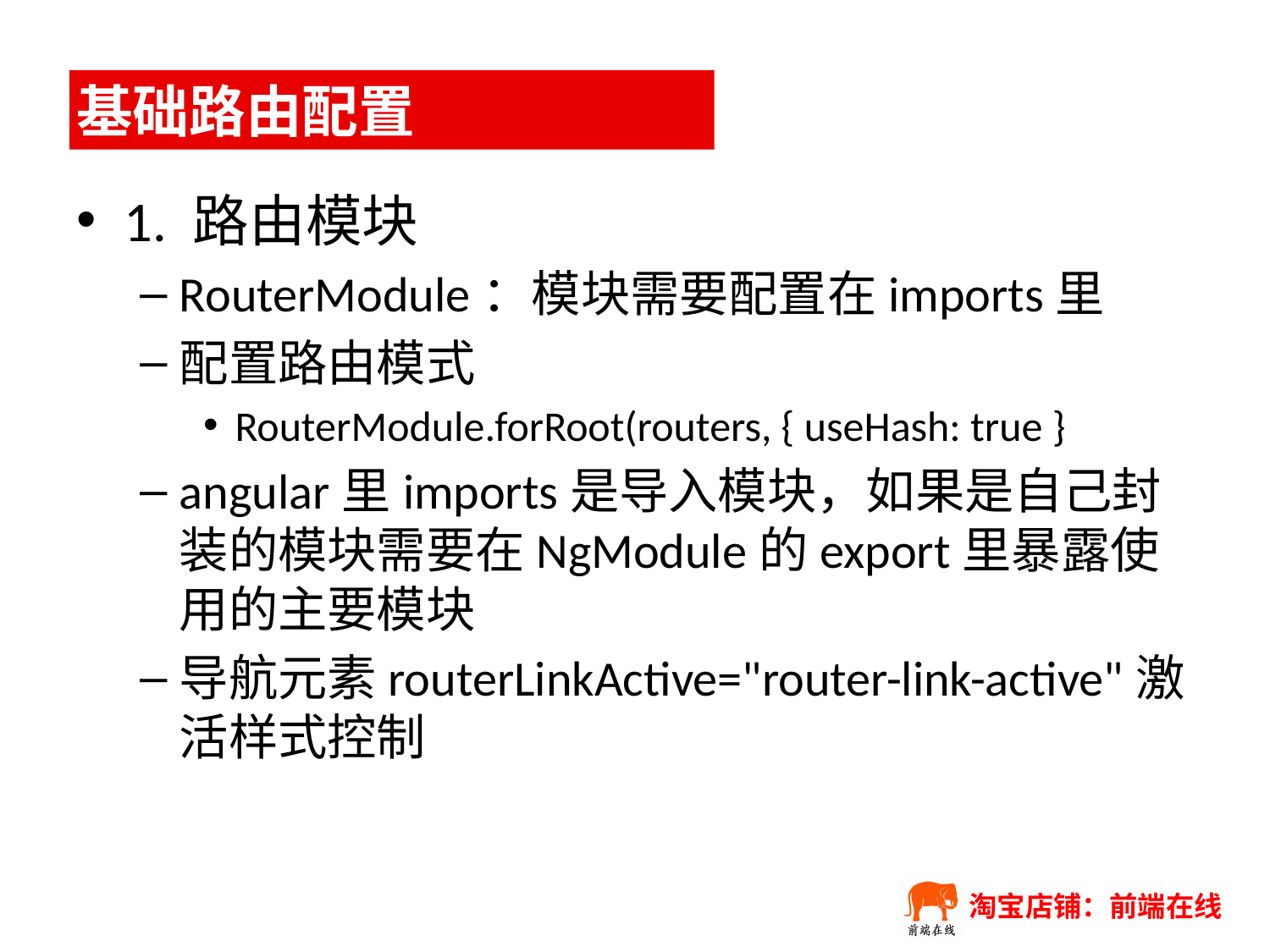

# 基础路由配置
1. 路由模块
RouterModule：模块需要配置在imports里
配置路由模式
RouterModule.forRoot(routers, { useHash: true }
angular里imports是导入模块，如果是自己封装的模块需要在NgModule的export里暴露使用的主要模块
导航元素routerLinkActive="router-link-active"激活样式控制